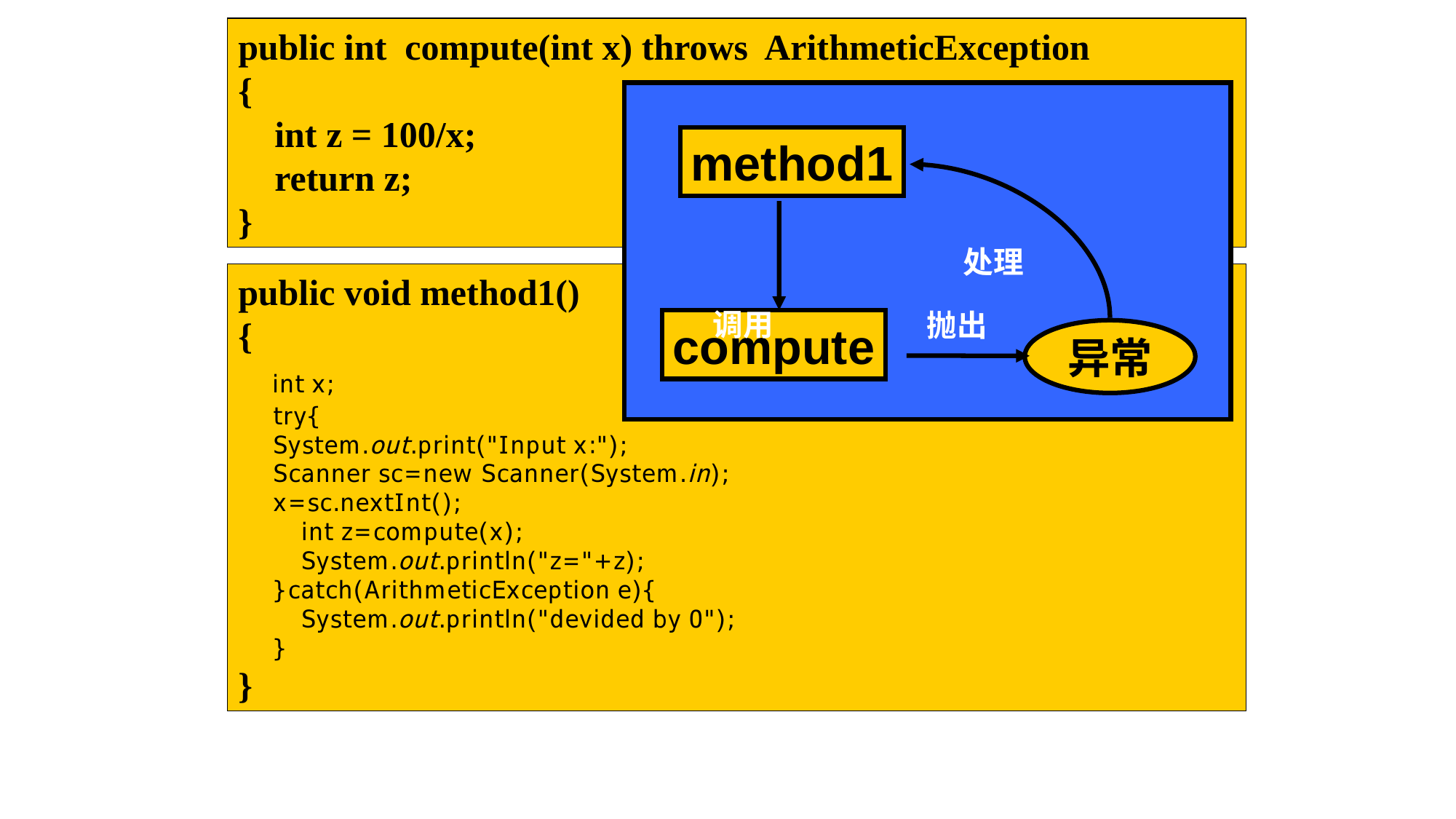

public int  compute(int x) throws  ArithmeticException
{
    int z = 100/x;
    return z;
}

method1

处理
抛出
compute
异常
异常

public void method1()
{
    int x;
     try{
     System.out.print("Input x:");
     Scanner sc=new Scanner(System.in);
     x=sc.nextInt();
         int z=compute(x);
         System.out.println("z="+z);
     }catch(ArithmeticException e){
         System.out.println("devided by 0");
     }
}
调用